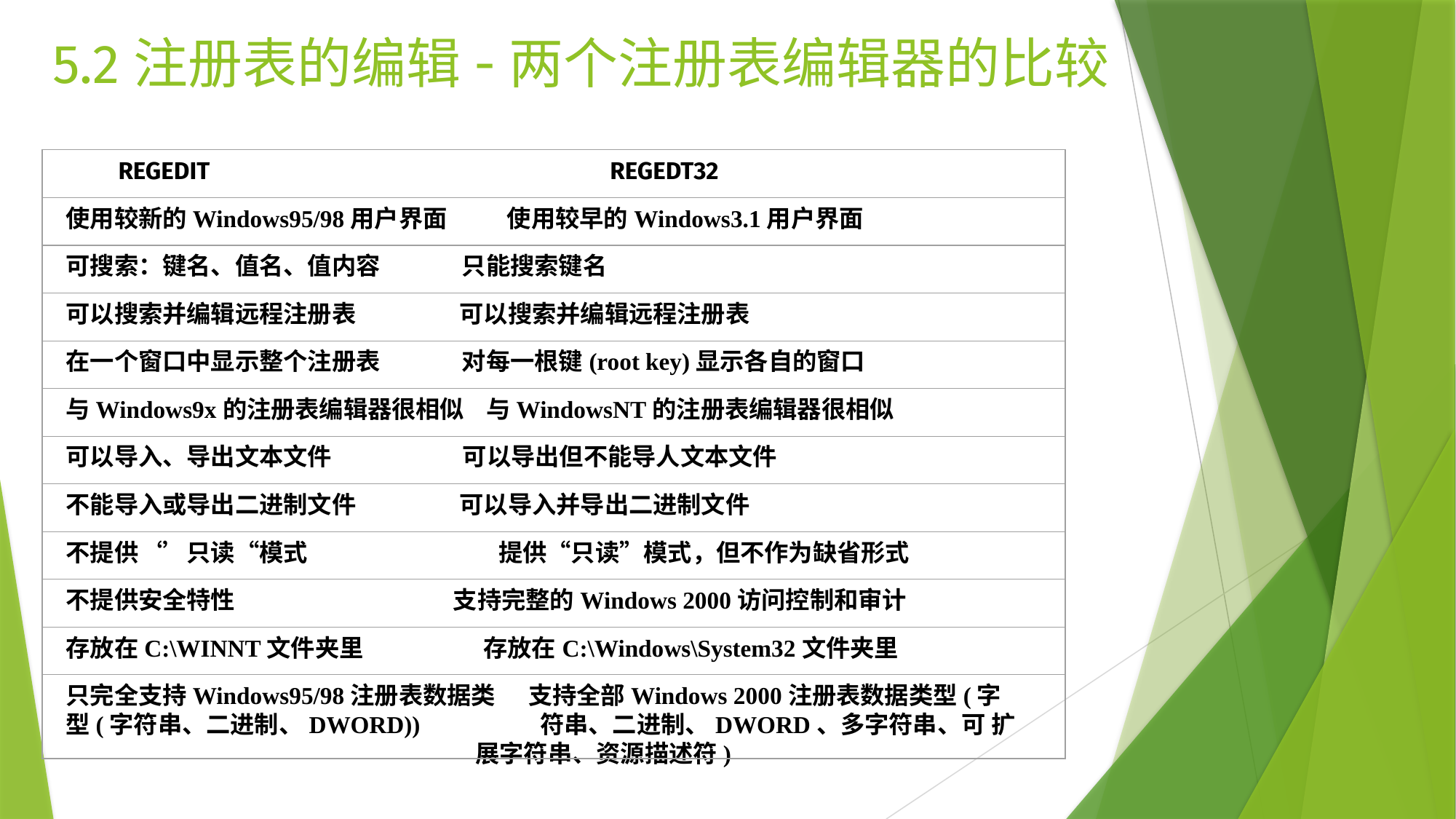

5.2注册表的编辑-两个注册表编辑器的比较

         REGEDIT                                                                     REGEDT32

使用较新的Windows95/98用户界面           使用较早的Windows3.1用户界面

可搜索：键名、值名、值内容               只能搜索键名

可以搜索并编辑远程注册表                   可以搜索并编辑远程注册表

在一个窗口中显示整个注册表               对每一根键(root key)显示各自的窗口

与Windows9x的注册表编辑器很相似    与WindowsNT的注册表编辑器很相似

可以导入、导出文本文件                        可以导出但不能导人文本文件

不能导入或导出二进制文件                   可以导入并导出二进制文件

不提供‘’只读“模式                                   提供“只读”模式，但不作为缺省形式

不提供安全特性                                        支持完整的Windows 2000访问控制和审计

存放在C:\WINNT文件夹里                      存放在C:\Windows\System32文件夹里

只完全支持Windows95/98注册表数据类      支持全部Windows 2000注册表数据类型(字
型(字符串、二进制、DWORD))                   符串、二进制、DWORD、多字符串、可 扩
                                                                          展字符串、资源描述符)